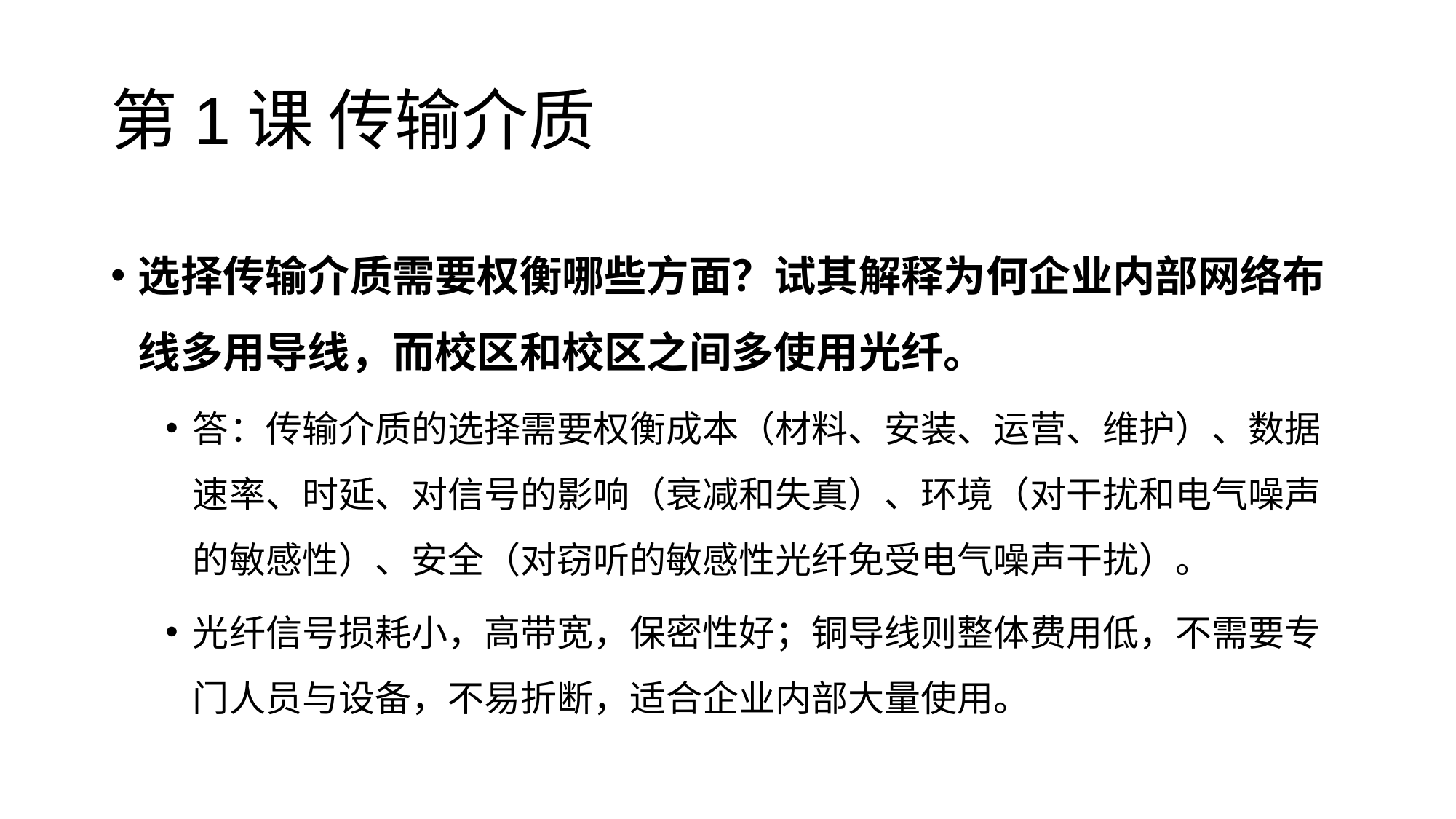

# 第1课 传输介质
选择传输介质需要权衡哪些方面？试其解释为何企业内部网络布线多用导线，而校区和校区之间多使用光纤。
答：传输介质的选择需要权衡成本（材料、安装、运营、维护）、数据速率、时延、对信号的影响（衰减和失真）、环境（对干扰和电气噪声的敏感性）、安全（对窃听的敏感性光纤免受电气噪声干扰）。
光纤信号损耗小，高带宽，保密性好；铜导线则整体费用低，不需要专门人员与设备，不易折断，适合企业内部大量使用。